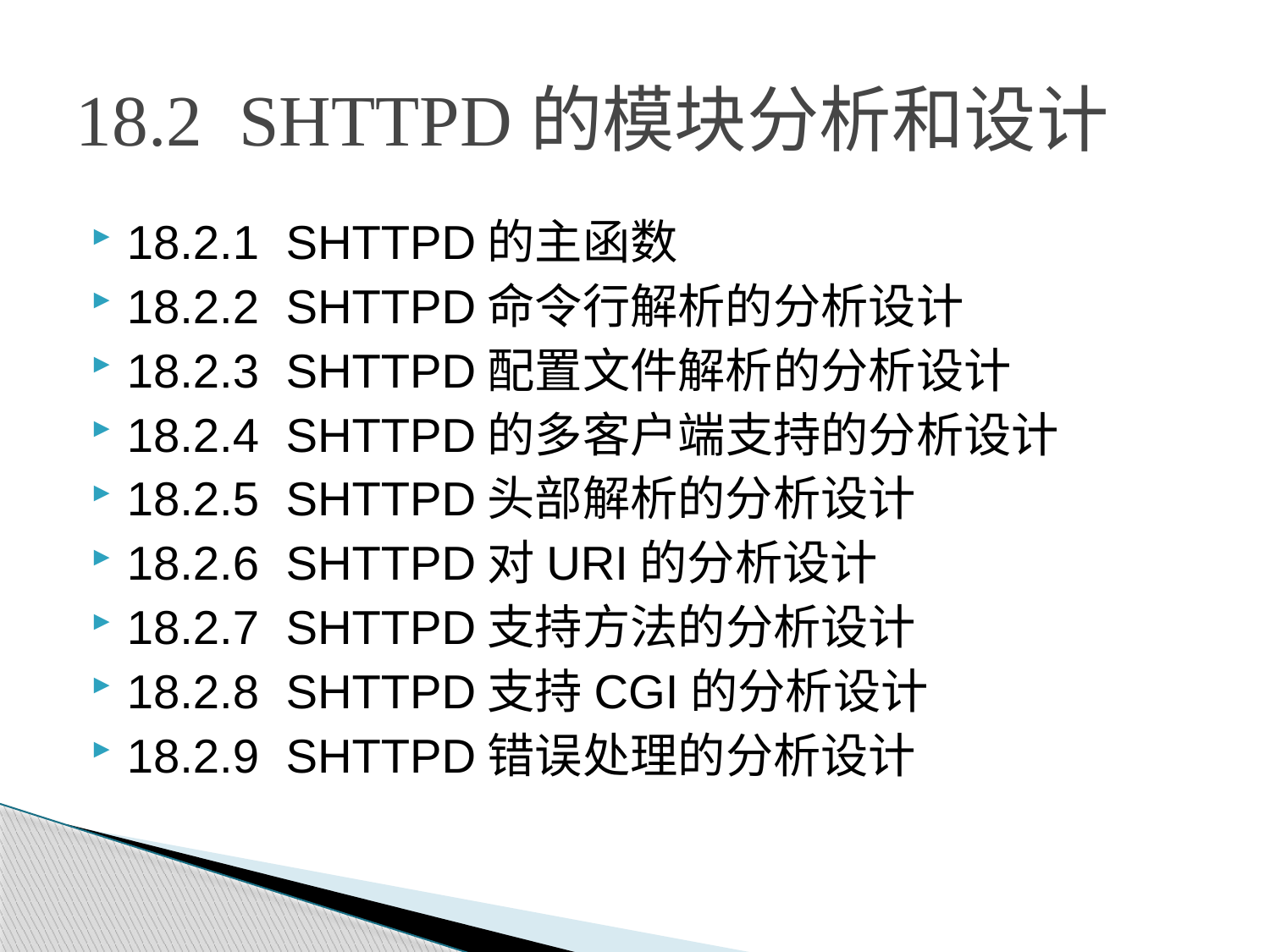

# 18.2  SHTTPD的模块分析和设计
18.2.1  SHTTPD的主函数
18.2.2  SHTTPD命令行解析的分析设计
18.2.3  SHTTPD配置文件解析的分析设计
18.2.4  SHTTPD的多客户端支持的分析设计
18.2.5  SHTTPD头部解析的分析设计
18.2.6  SHTTPD对URI的分析设计
18.2.7  SHTTPD支持方法的分析设计
18.2.8  SHTTPD支持CGI的分析设计
18.2.9  SHTTPD错误处理的分析设计